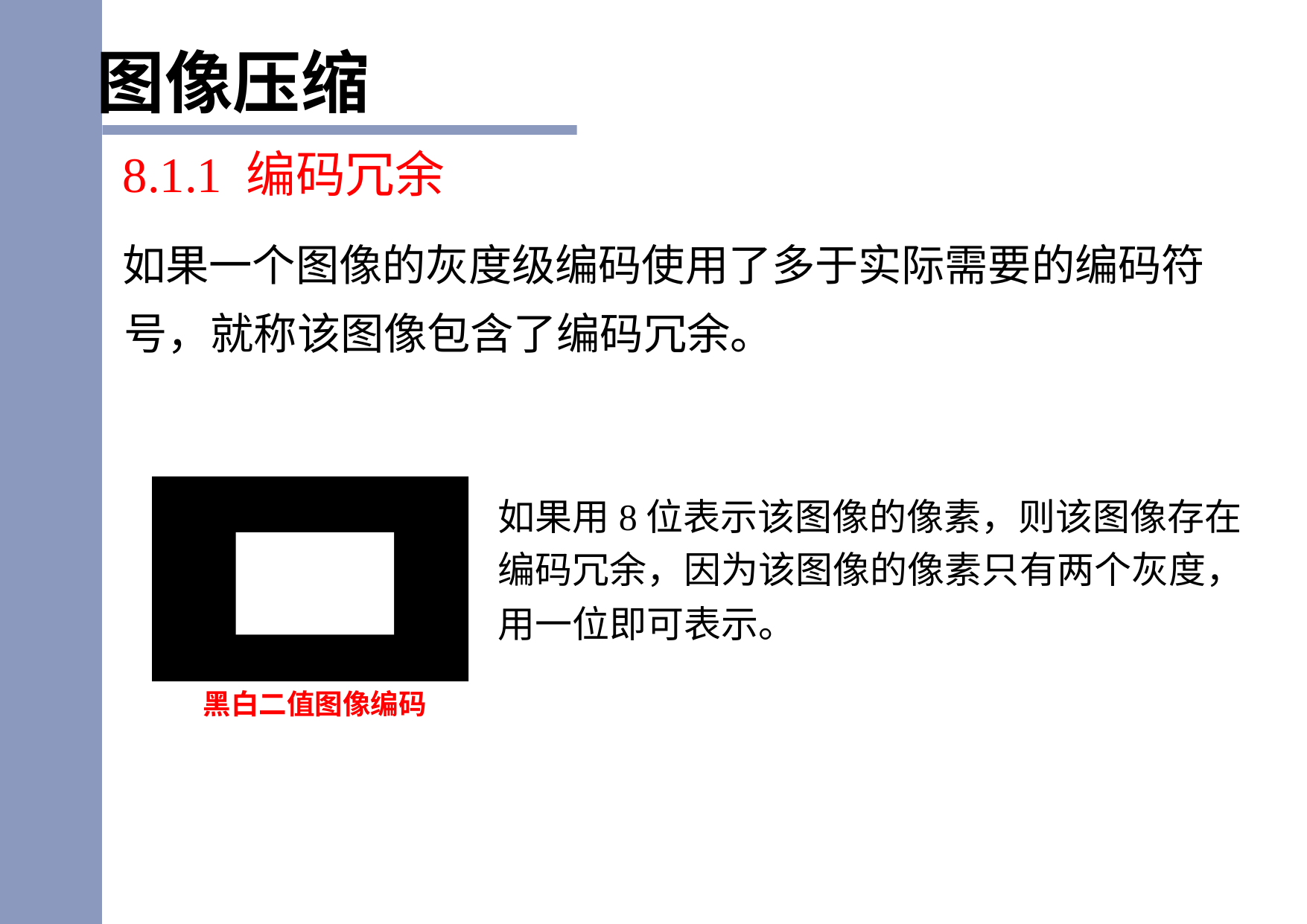

图像压缩

8.1.1 编码冗余
如果一个图像的灰度级编码使用了多于实际需要的编码符号，就称该图像包含了编码冗余。

如果用8位表示该图像的像素，则该图像存在编码冗余，因为该图像的像素只有两个灰度，用一位即可表示。
黑白二值图像编码